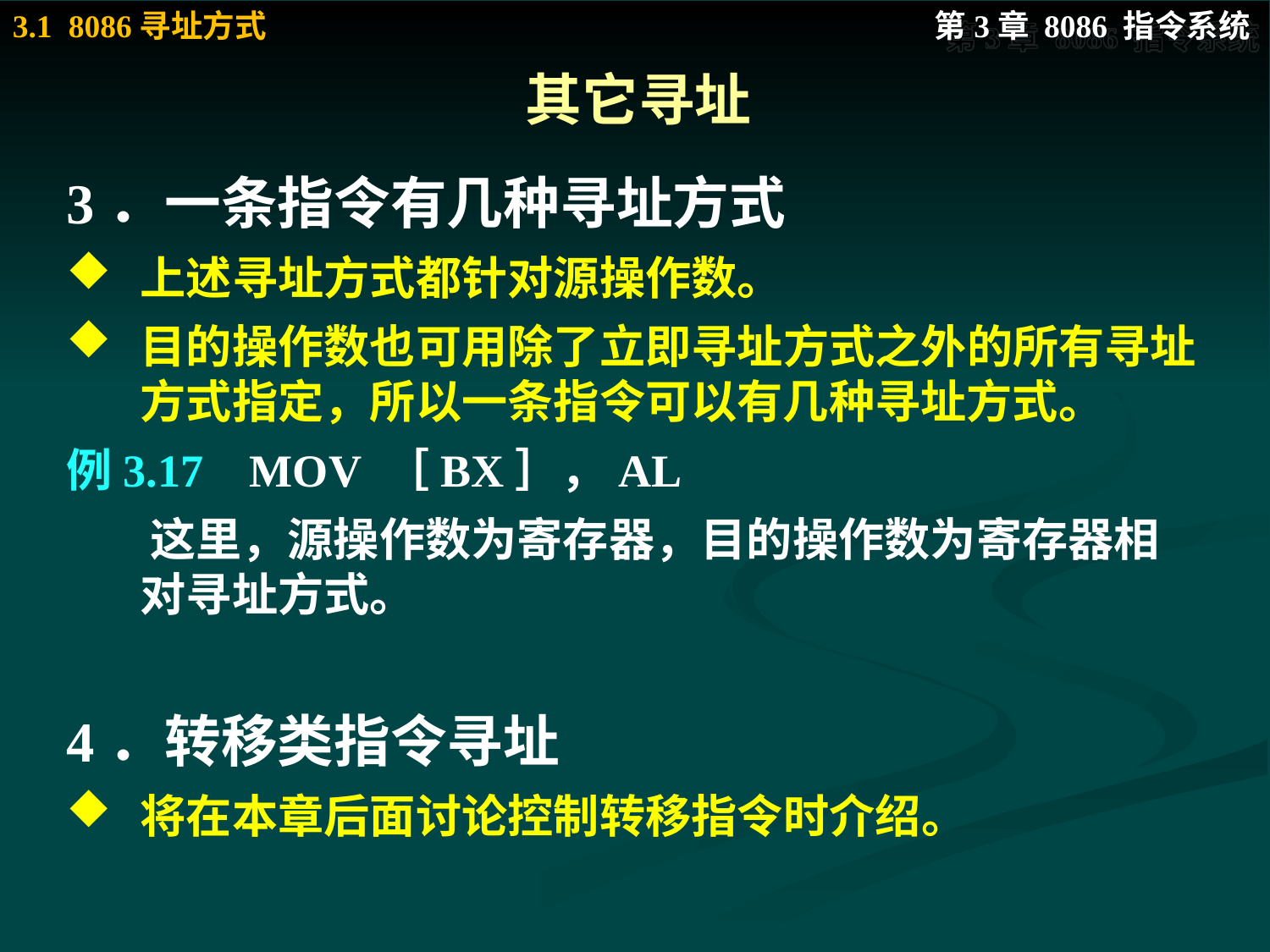

# 其它寻址
3．一条指令有几种寻址方式
上述寻址方式都针对源操作数。
目的操作数也可用除了立即寻址方式之外的所有寻址方式指定，所以一条指令可以有几种寻址方式。
例3.17    MOV ［BX］，AL
       这里，源操作数为寄存器，目的操作数为寄存器相对寻址方式。

4．转移类指令寻址
将在本章后面讨论控制转移指令时介绍。